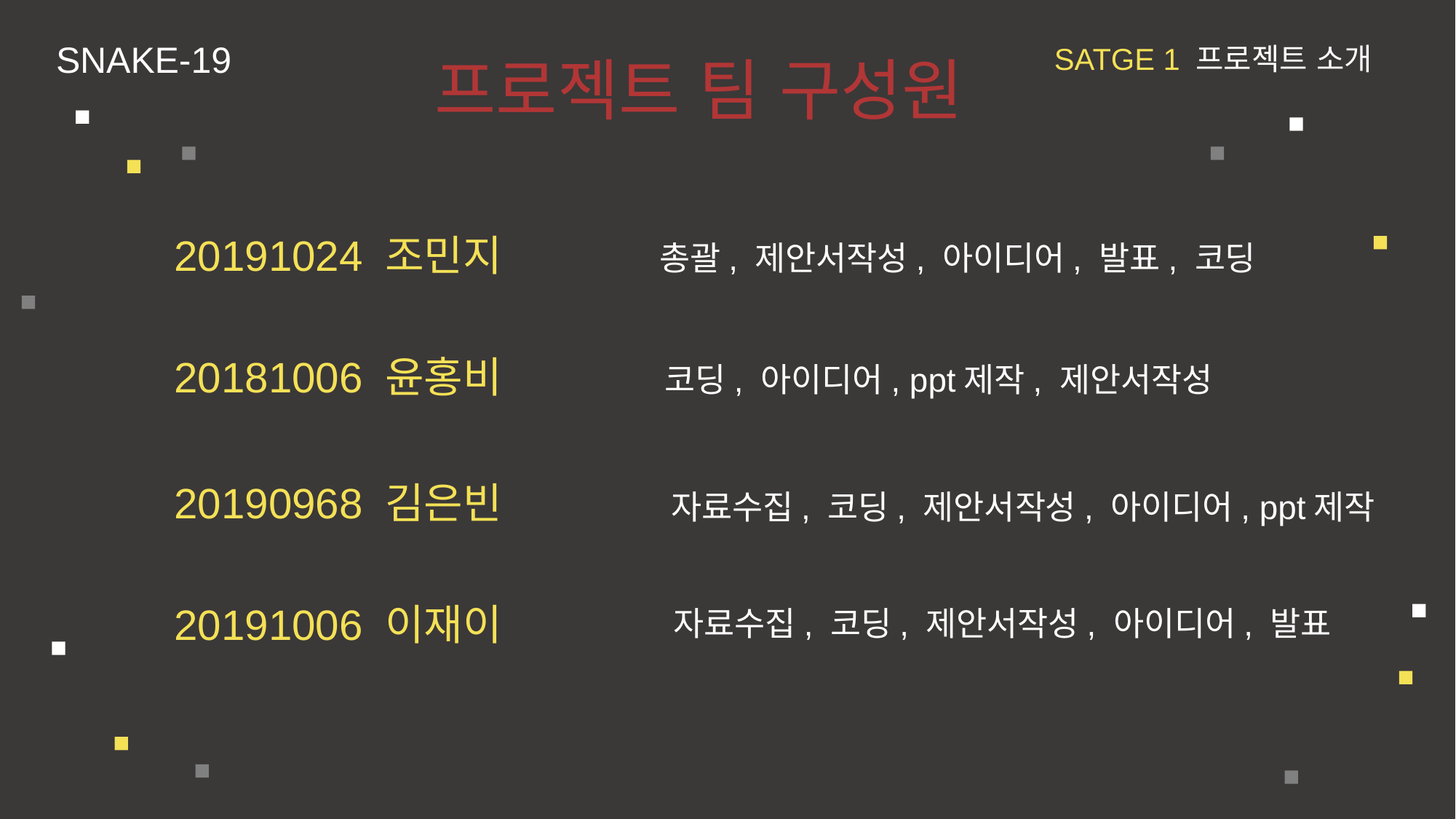

SNAKE-19
SATGE 1 프로젝트 소개
프로젝트 팀 구성원

20191024 조민지
총괄, 제안서작성, 아이디어, 발표, 코딩

20181006 윤홍비
코딩, 아이디어, ppt제작, 제안서작성
20190968 김은빈
자료수집, 코딩, 제안서작성, 아이디어, ppt제작
20191006 이재이
자료수집, 코딩, 제안서작성, 아이디어, 발표